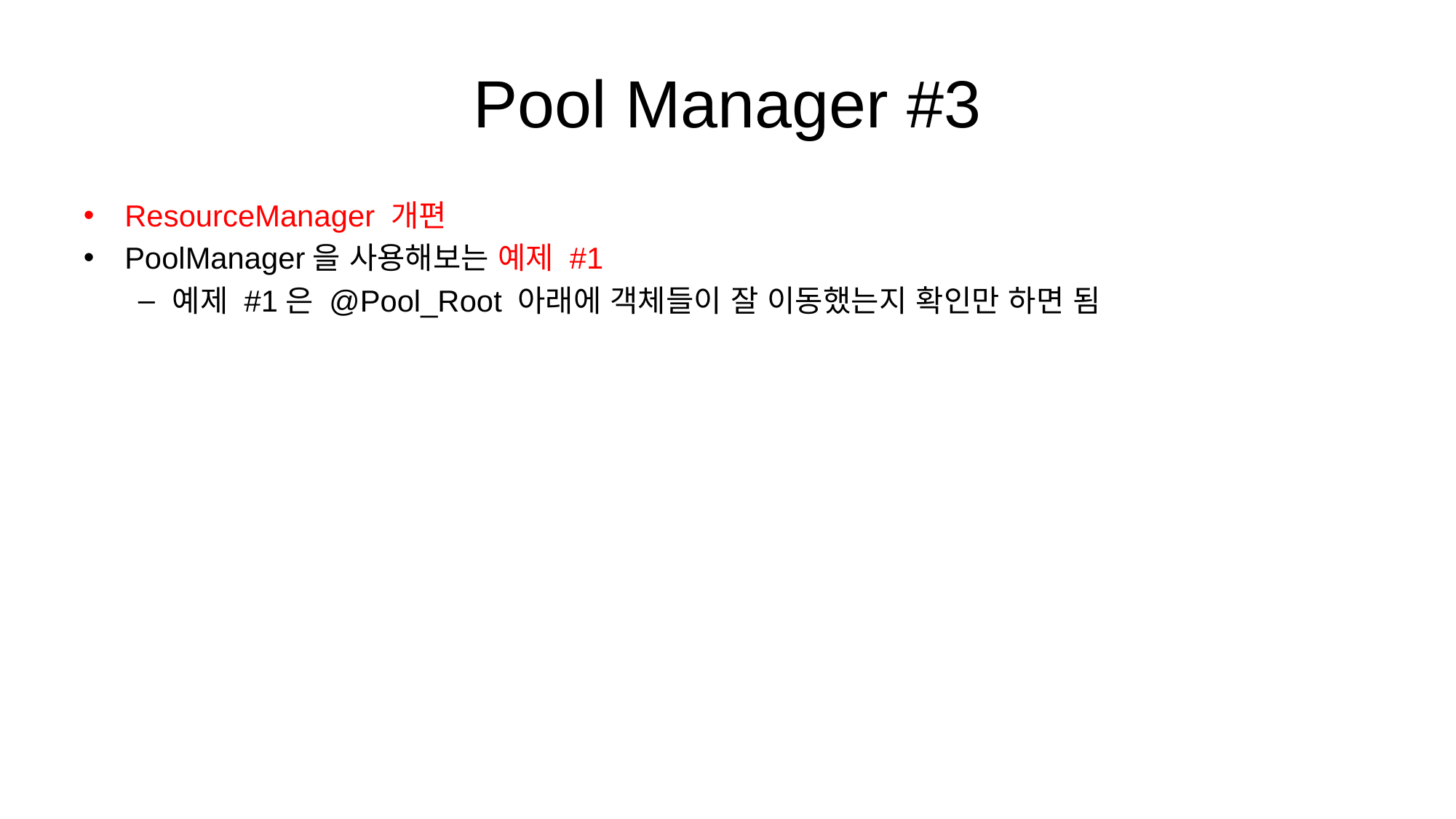

# Pool Manager #3
ResourceManager 개편
PoolManager을 사용해보는 예제 #1
예제 #1은 @Pool_Root 아래에 객체들이 잘 이동했는지 확인만 하면 됨